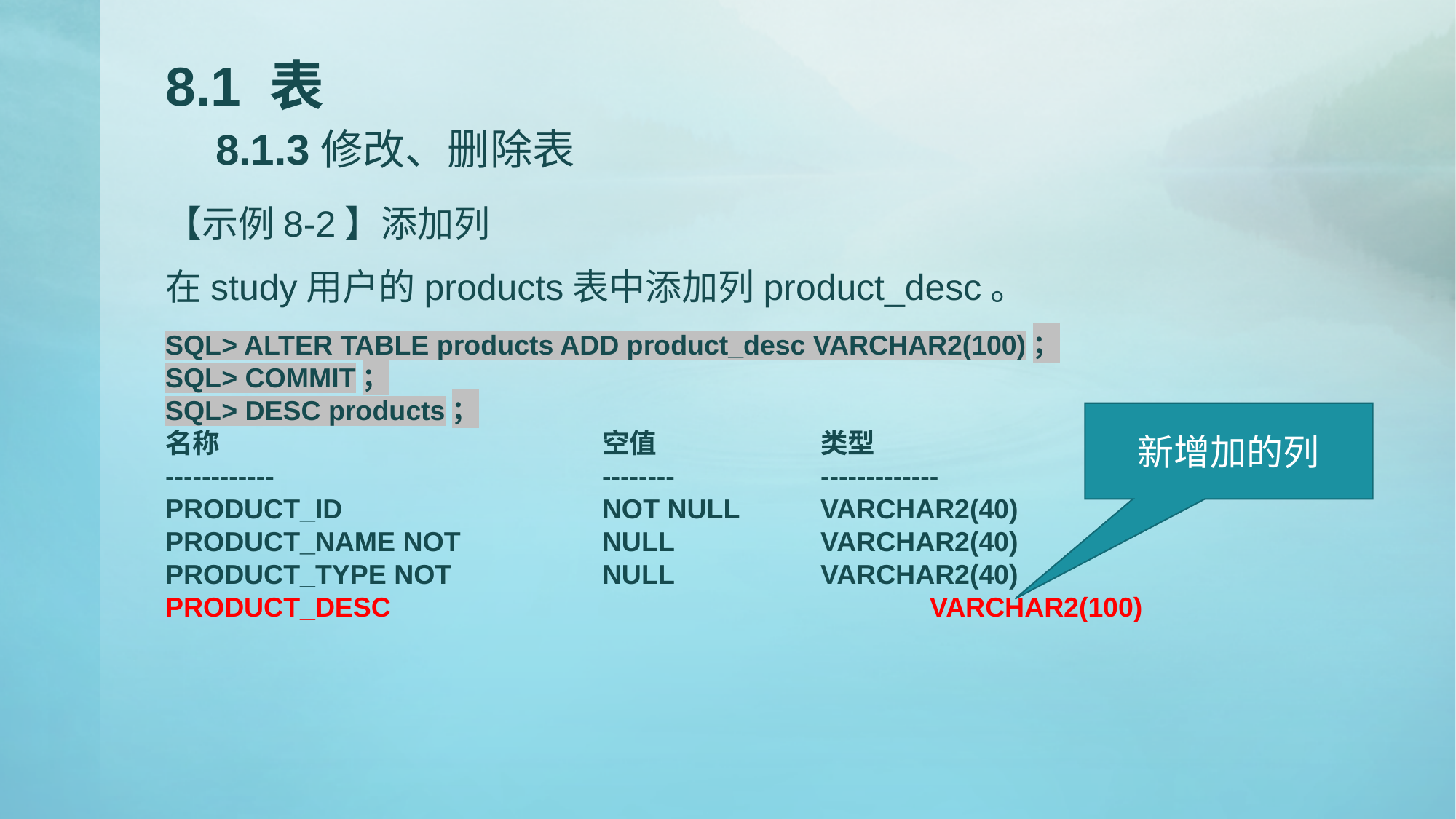

# 8.1 表 8.1.3修改、删除表
【示例8-2】添加列
在study用户的products表中添加列product_desc。

SQL> ALTER TABLE products ADD product_desc VARCHAR2(100)；
SQL> COMMIT；
SQL> DESC products；
名称				空值		类型
------------			--------		-------------
PRODUCT_ID			NOT NULL	VARCHAR2(40)
PRODUCT_NAME NOT		NULL		VARCHAR2(40)
PRODUCT_TYPE NOT		NULL		VARCHAR2(40)
PRODUCT_DESC					VARCHAR2(100)
新增加的列